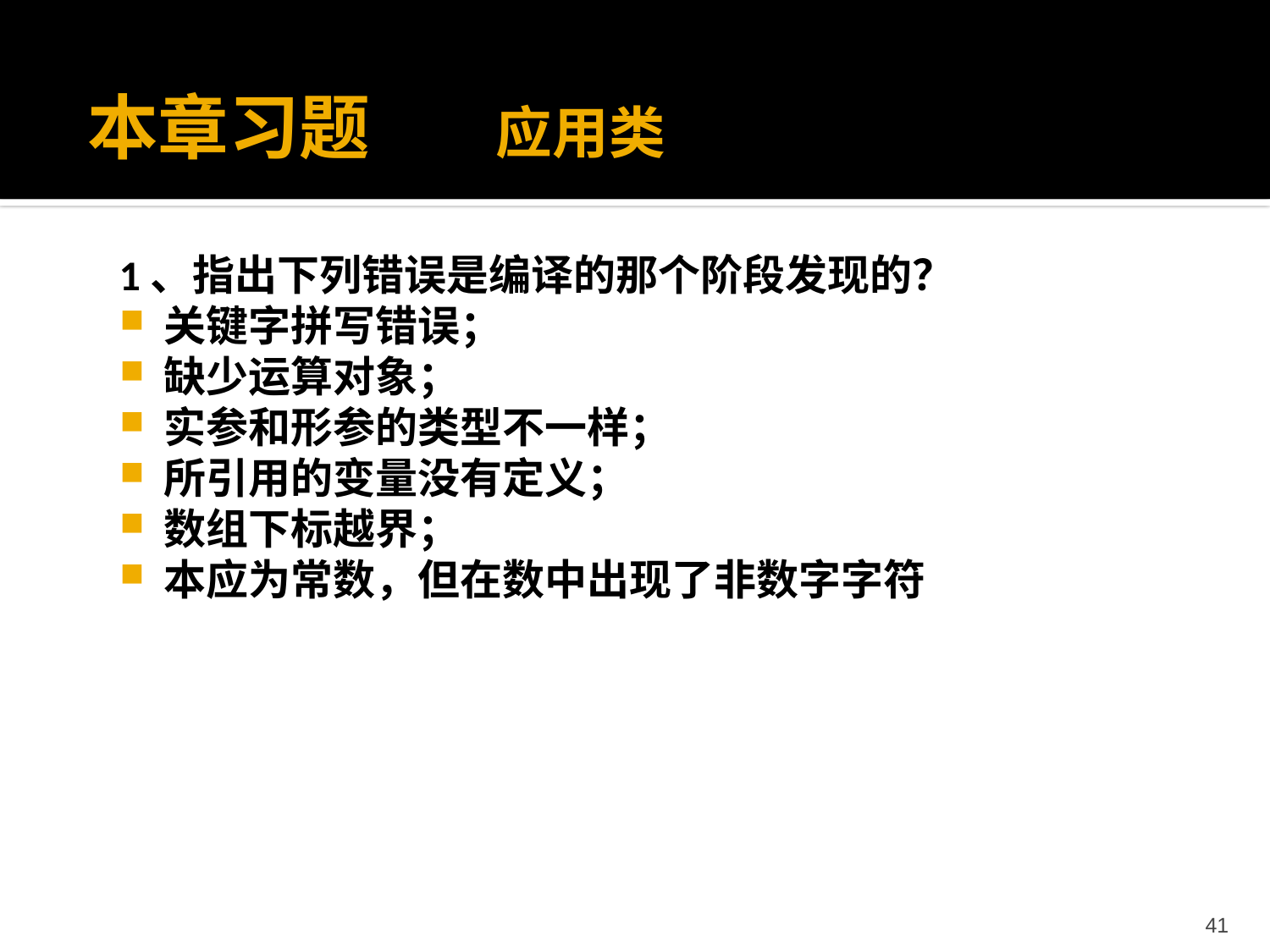

# 本章习题        应用类
1、指出下列错误是编译的那个阶段发现的？
关键字拼写错误；
缺少运算对象；
实参和形参的类型不一样；
所引用的变量没有定义；
数组下标越界；
本应为常数，但在数中出现了非数字字符
41